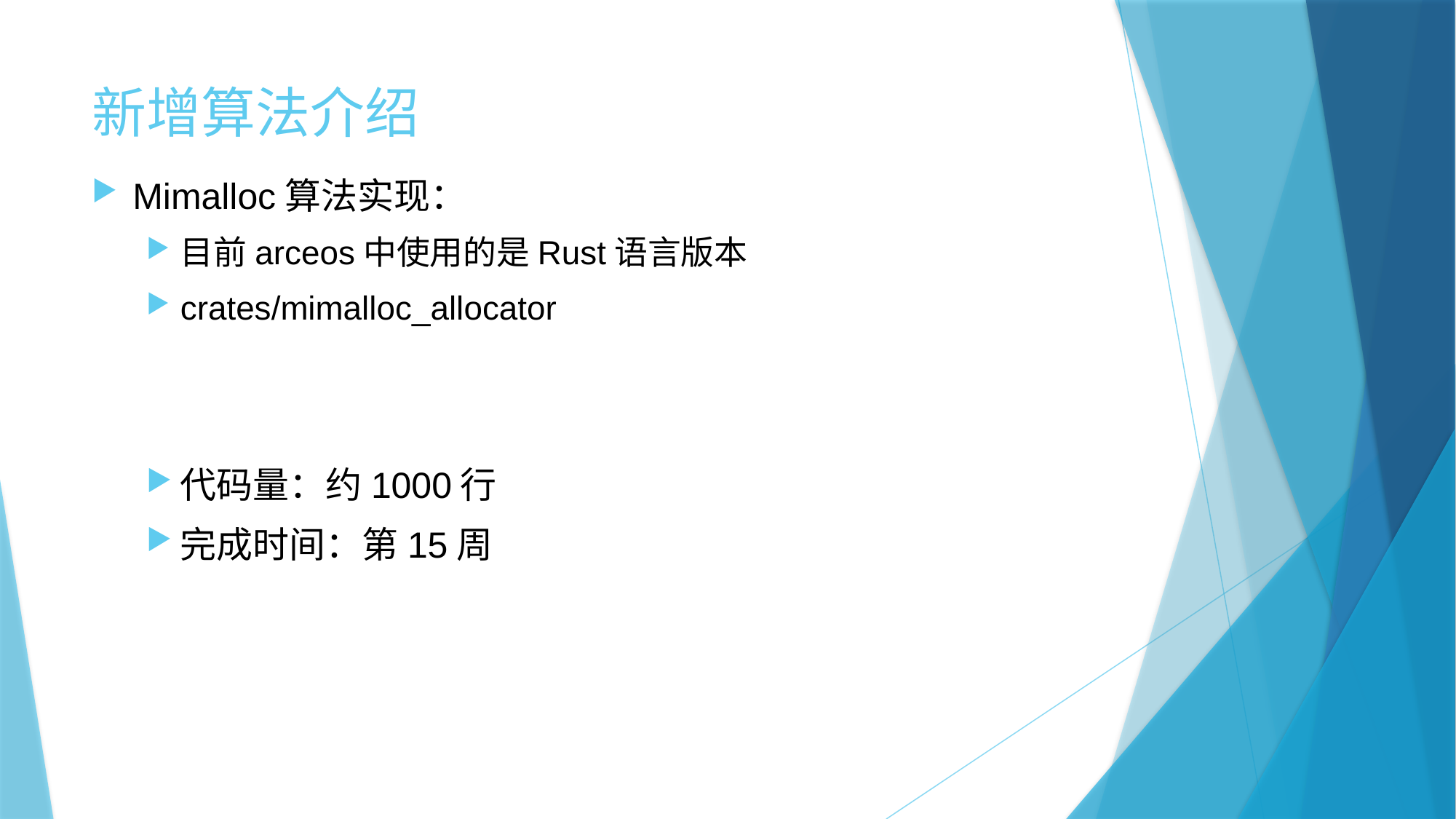

# 新增算法介绍
Mimalloc算法实现：
目前arceos中使用的是Rust语言版本
crates/mimalloc_allocator

代码量：约1000行
完成时间：第15周